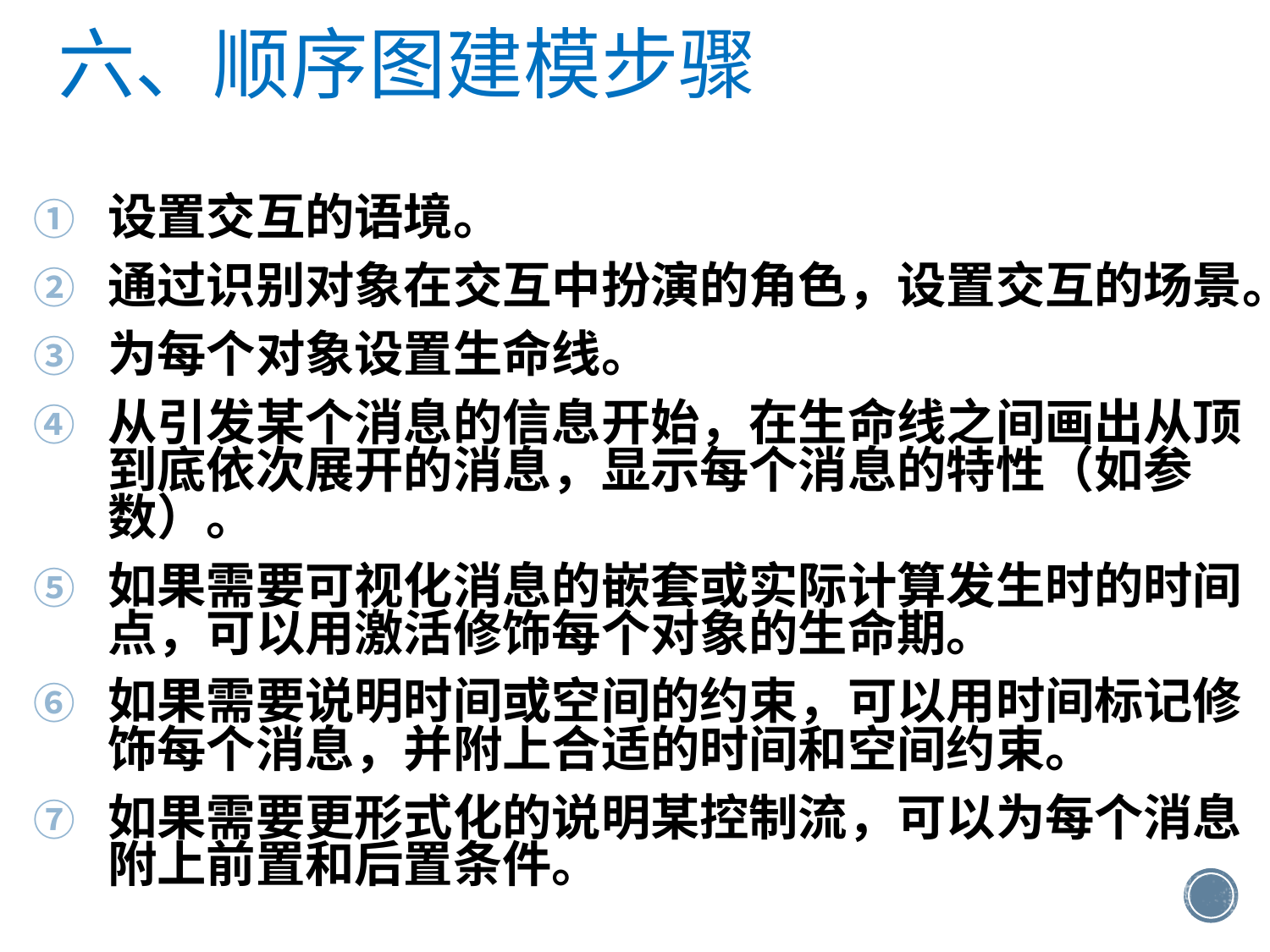

六、顺序图建模步骤
设置交互的语境。
通过识别对象在交互中扮演的角色，设置交互的场景。
为每个对象设置生命线。
从引发某个消息的信息开始，在生命线之间画出从顶到底依次展开的消息，显示每个消息的特性（如参数）。
如果需要可视化消息的嵌套或实际计算发生时的时间点，可以用激活修饰每个对象的生命期。
如果需要说明时间或空间的约束，可以用时间标记修饰每个消息，并附上合适的时间和空间约束。
如果需要更形式化的说明某控制流，可以为每个消息附上前置和后置条件。